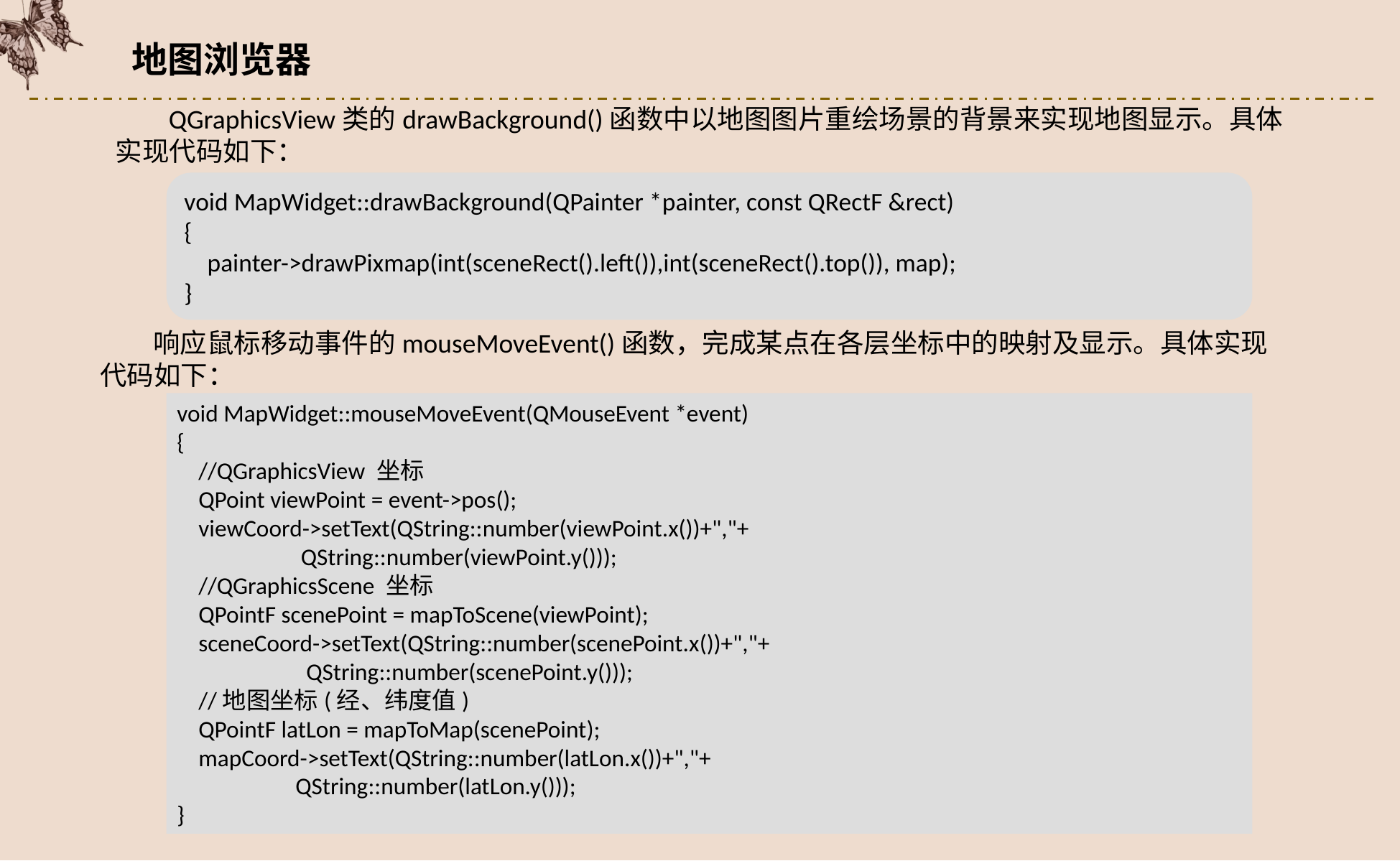

地图浏览器
QGraphicsView类的drawBackground()函数中以地图图片重绘场景的背景来实现地图显示。具体实现代码如下：
void MapWidget::drawBackground(QPainter *painter, const QRectF &rect)
{
    painter->drawPixmap(int(sceneRect().left()),int(sceneRect().top()), map);
}
响应鼠标移动事件的mouseMoveEvent()函数，完成某点在各层坐标中的映射及显示。具体实现代码如下：
void MapWidget::mouseMoveEvent(QMouseEvent *event)
{
    //QGraphicsView 坐标
    QPoint viewPoint = event->pos();
    viewCoord->setText(QString::number(viewPoint.x())+","+
                       QString::number(viewPoint.y()));
    //QGraphicsScene 坐标
    QPointF scenePoint = mapToScene(viewPoint);
    sceneCoord->setText(QString::number(scenePoint.x())+","+
                        QString::number(scenePoint.y()));
    //地图坐标(经、纬度值)
    QPointF latLon = mapToMap(scenePoint);
    mapCoord->setText(QString::number(latLon.x())+","+
                      QString::number(latLon.y()));
}